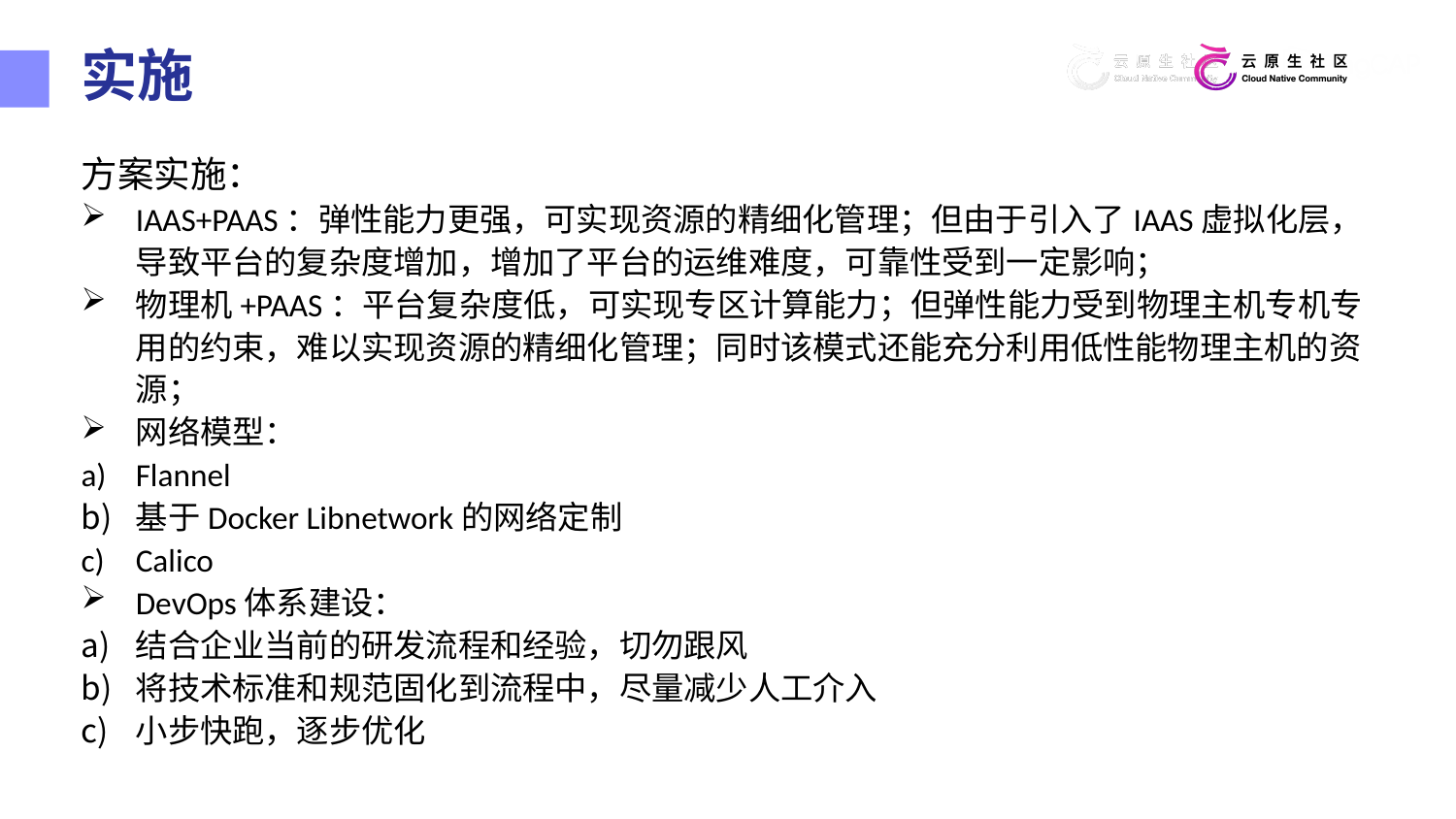

实施

方案实施：
IAAS+PAAS：弹性能力更强，可实现资源的精细化管理；但由于引入了IAAS虚拟化层，导致平台的复杂度增加，增加了平台的运维难度，可靠性受到一定影响；
物理机+PAAS：平台复杂度低，可实现专区计算能力；但弹性能力受到物理主机专机专用的约束，难以实现资源的精细化管理；同时该模式还能充分利用低性能物理主机的资源；
网络模型：
Flannel
基于Docker Libnetwork的网络定制
Calico
DevOps体系建设：
结合企业当前的研发流程和经验，切勿跟风
将技术标准和规范固化到流程中，尽量减少人工介入
小步快跑，逐步优化